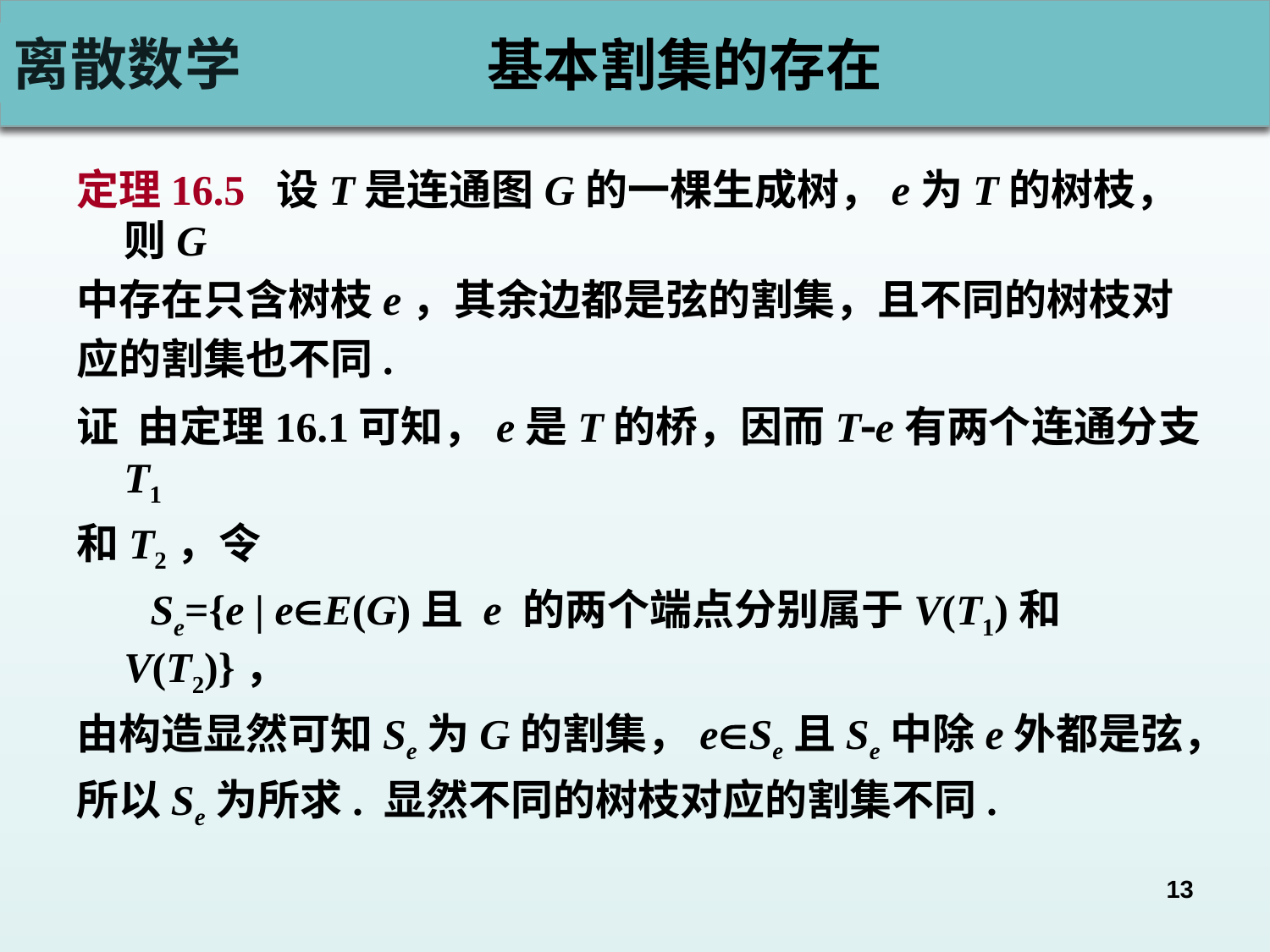

# 基本割集的存在
定理16.5  设T是连通图G的一棵生成树，e为T的树枝，则G
中存在只含树枝e，其余边都是弦的割集，且不同的树枝对
应的割集也不同.
证  由定理16.1可知，e是T的桥，因而T−e有两个连通分支T1
和T2，令
       Se={e | e∈E(G)且 e 的两个端点分别属于V(T1)和V(T2)}，
由构造显然可知Se为G的割集，e∈Se且Se中除e外都是弦，
所以Se为所求. 显然不同的树枝对应的割集不同.
13